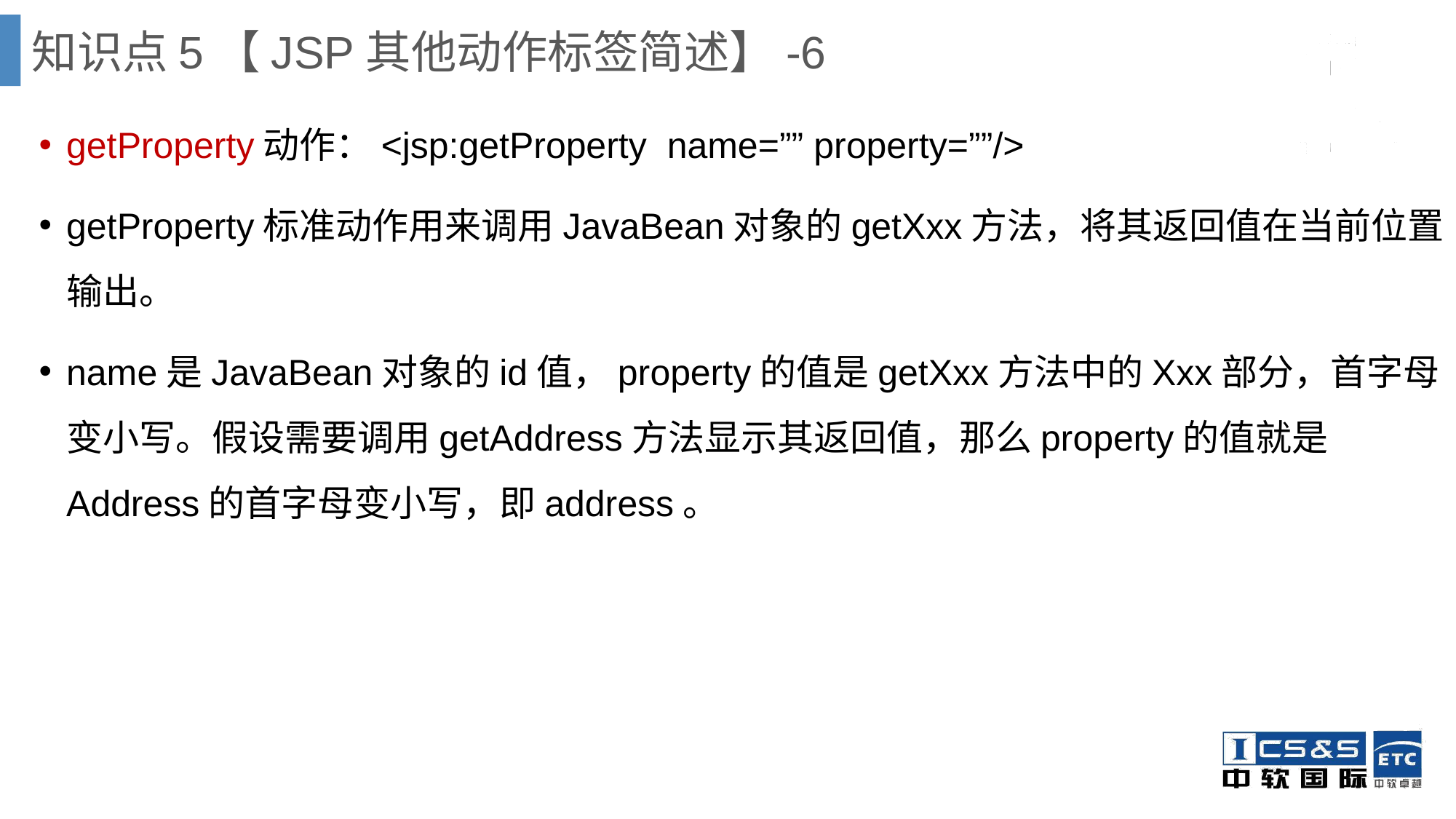

知识点5【JSP其他动作标签简述】-6
getProperty动作：<jsp:getProperty  name=”” property=””/>
getProperty标准动作用来调用JavaBean对象的getXxx方法，将其返回值在当前位置输出。
name是JavaBean对象的id值，property的值是getXxx方法中的Xxx部分，首字母变小写。假设需要调用getAddress方法显示其返回值，那么property的值就是Address的首字母变小写，即address。